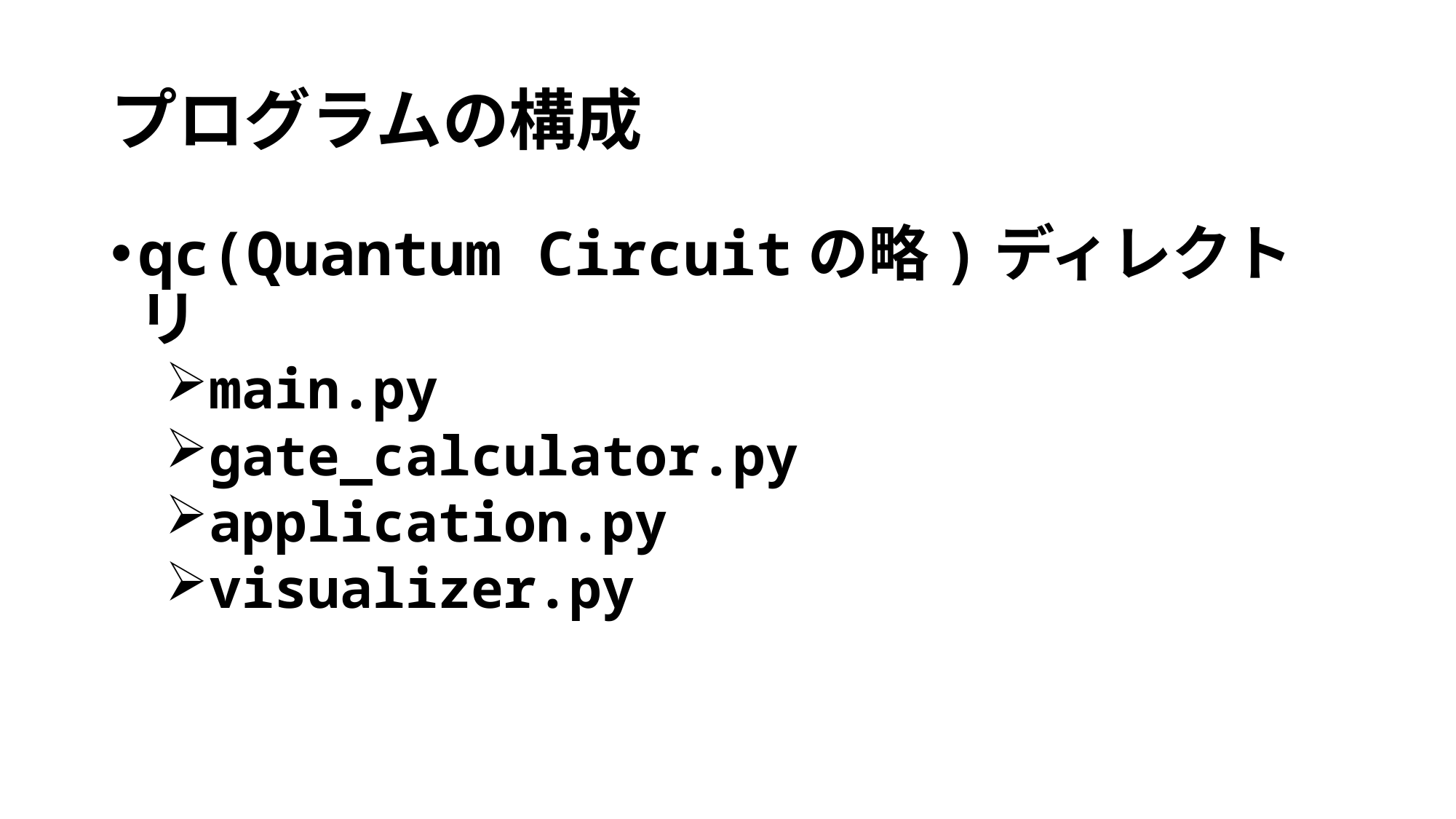

# プログラムの構成
qc(Quantum Circuitの略)ディレクトリ
main.py
gate_calculator.py
application.py
visualizer.py